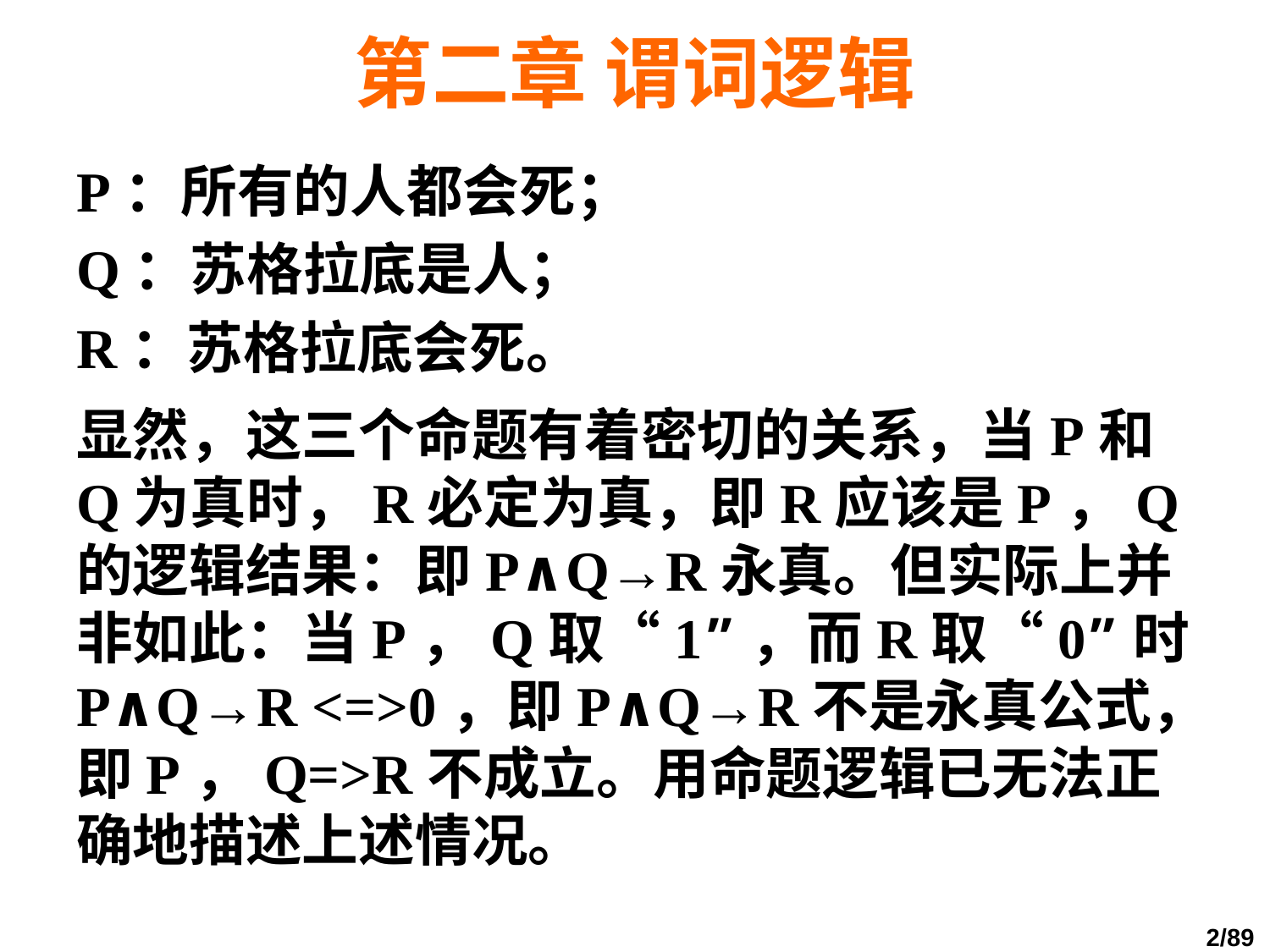

# 第二章 谓词逻辑
P：所有的人都会死；
Q：苏格拉底是人；
R：苏格拉底会死。
显然，这三个命题有着密切的关系，当P和Q为真时，R必定为真，即R应该是P，Q的逻辑结果：即P∧Q→R永真。但实际上并非如此：当P，Q取“1”，而R取“0”时P∧Q→R <=>0，即P∧Q→R不是永真公式，即P，Q=>R不成立。用命题逻辑已无法正确地描述上述情况。